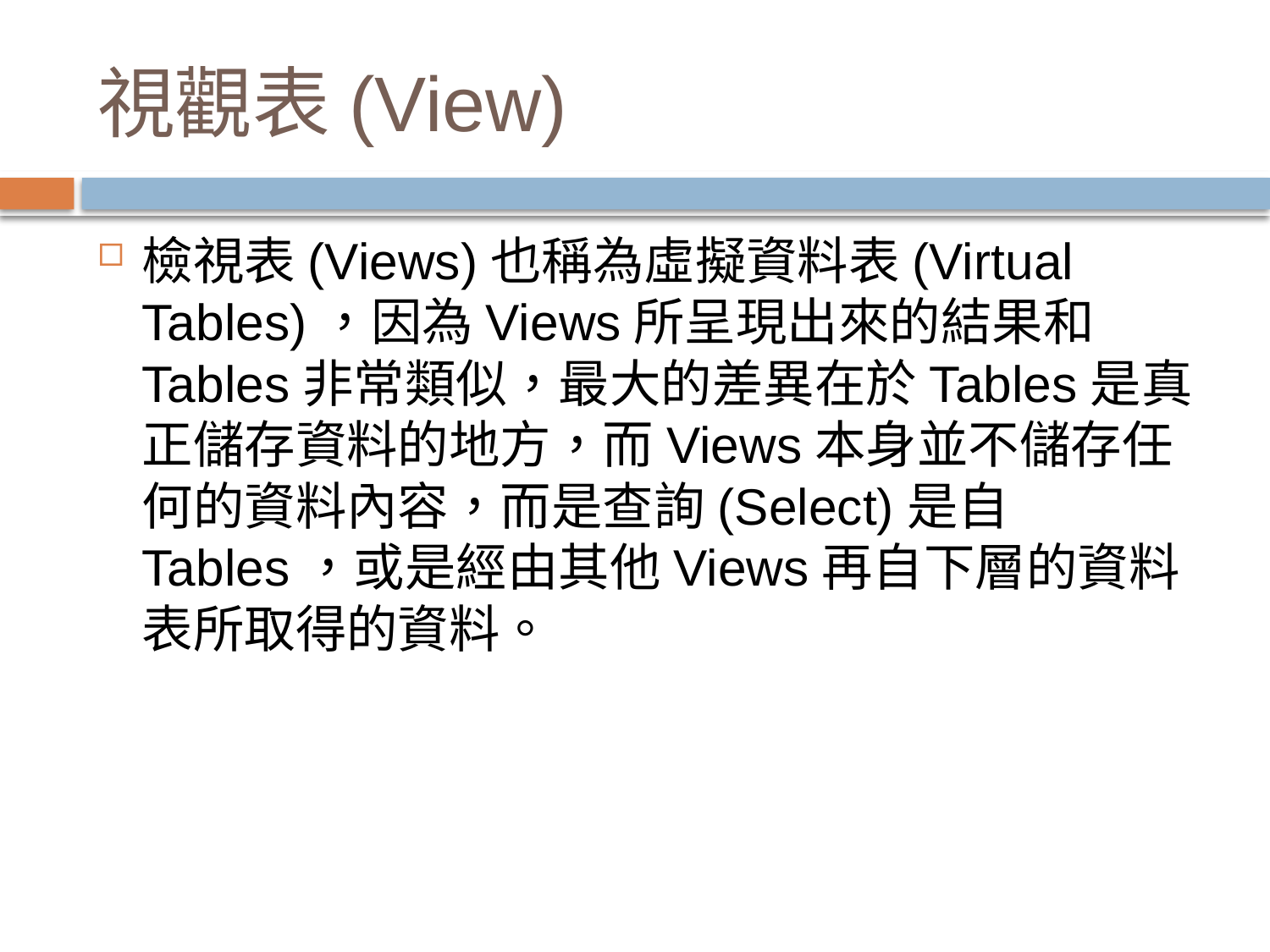

# 視觀表(View)
檢視表(Views)也稱為虛擬資料表(Virtual Tables)，因為Views所呈現出來的結果和Tables非常類似，最大的差異在於Tables是真正儲存資料的地方，而Views本身並不儲存任何的資料內容，而是查詢(Select)是自Tables，或是經由其他Views再自下層的資料表所取得的資料。